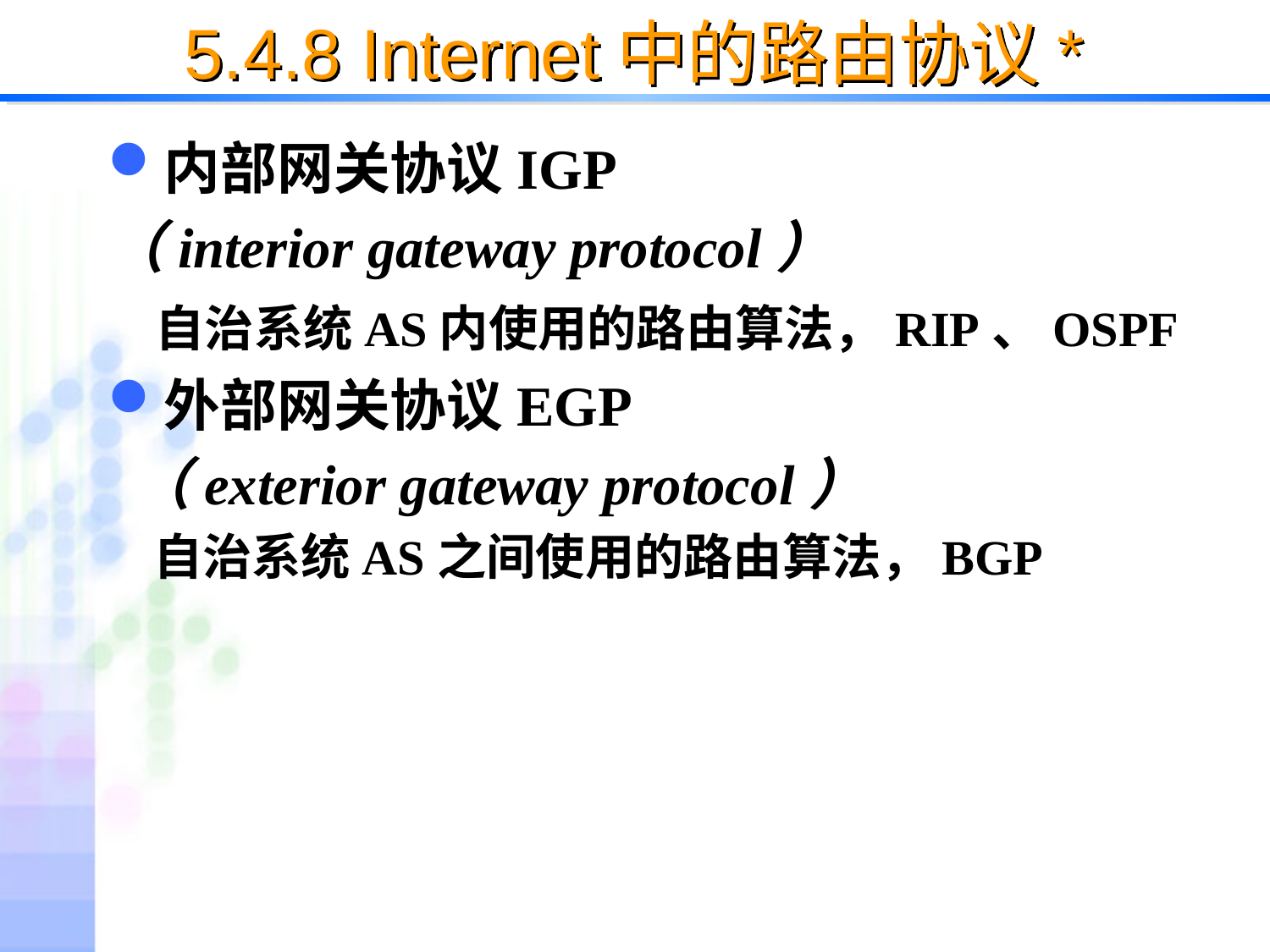

# 5.4.8 Internet中的路由协议*
内部网关协议IGP
（interior gateway protocol）
	自治系统AS内使用的路由算法，RIP、OSPF
外部网关协议EGP
 （exterior gateway protocol）
   自治系统AS之间使用的路由算法，BGP